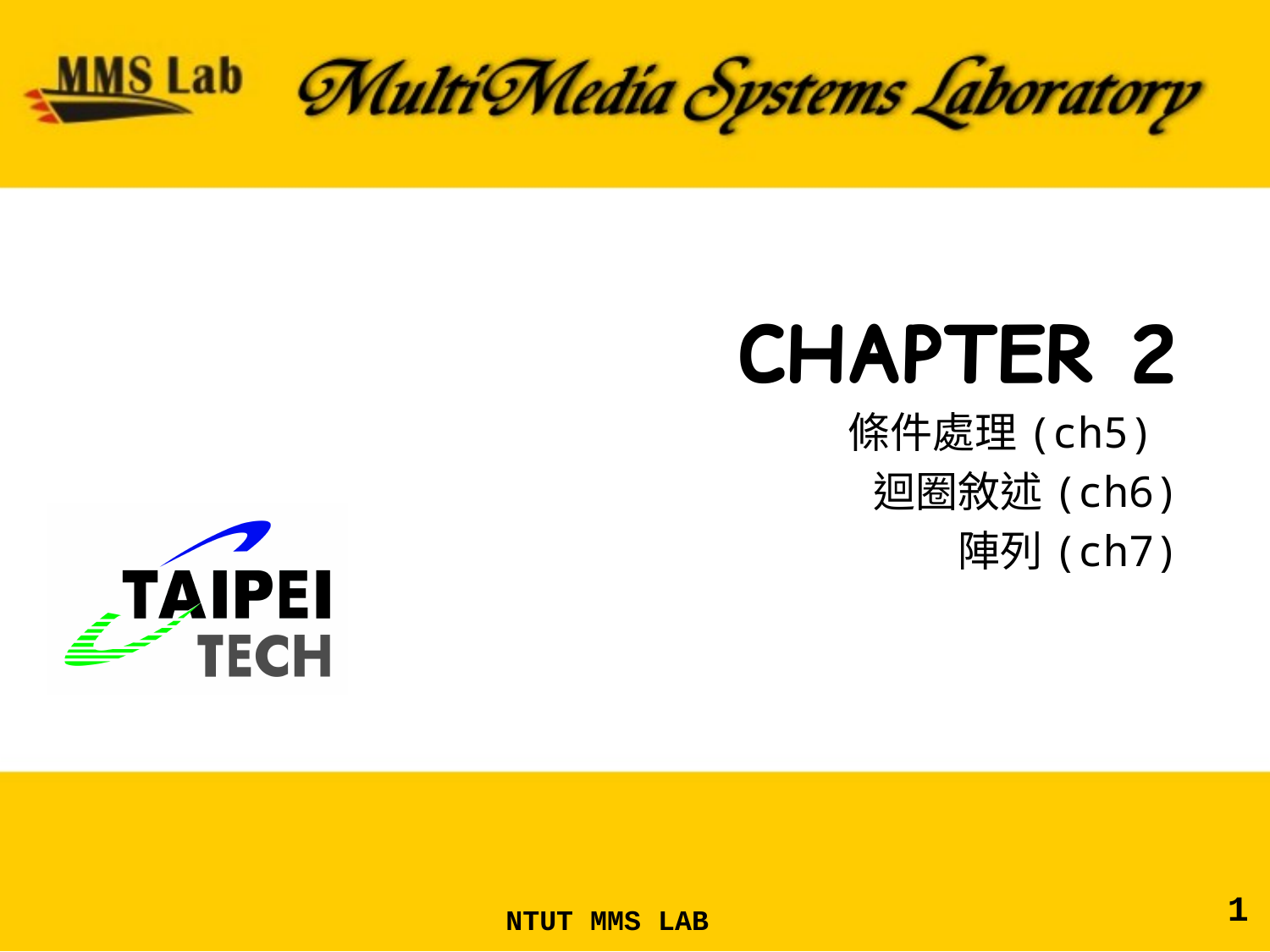

# CHAPTER 2
條件處理(ch5)
迴圈敘述(ch6)
陣列(ch7)
1
NTUT MMS LAB